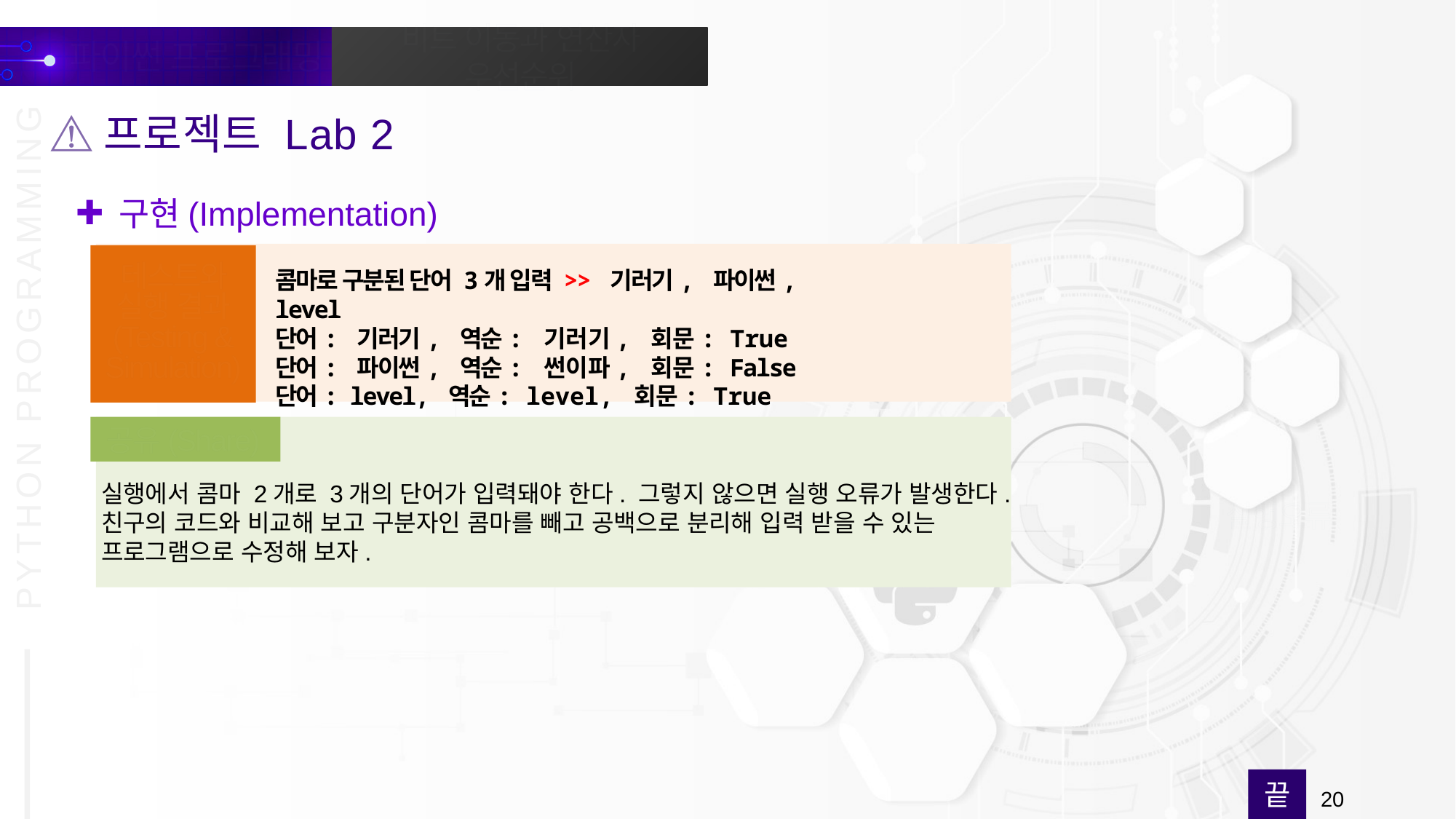

프로젝트 Lab 2
구현(Implementation)

테스트와 실행 결과
(Testing &
Simulation)
콤마로 구분된 단어 3개 입력 >> 기러기, 파이썬, level
단어: 기러기, 역순: 기러기, 회문: True
단어: 파이썬, 역순: 썬이파, 회문: False
단어: level, 역순: level, 회문: True

공유(Share)
실행에서 콤마 2개로 3개의 단어가 입력돼야 한다. 그렇지 않으면 실행 오류가 발생한다.
친구의 코드와 비교해 보고 구분자인 콤마를 빼고 공백으로 분리해 입력 받을 수 있는
프로그램으로 수정해 보자.
실행오류
끝
20